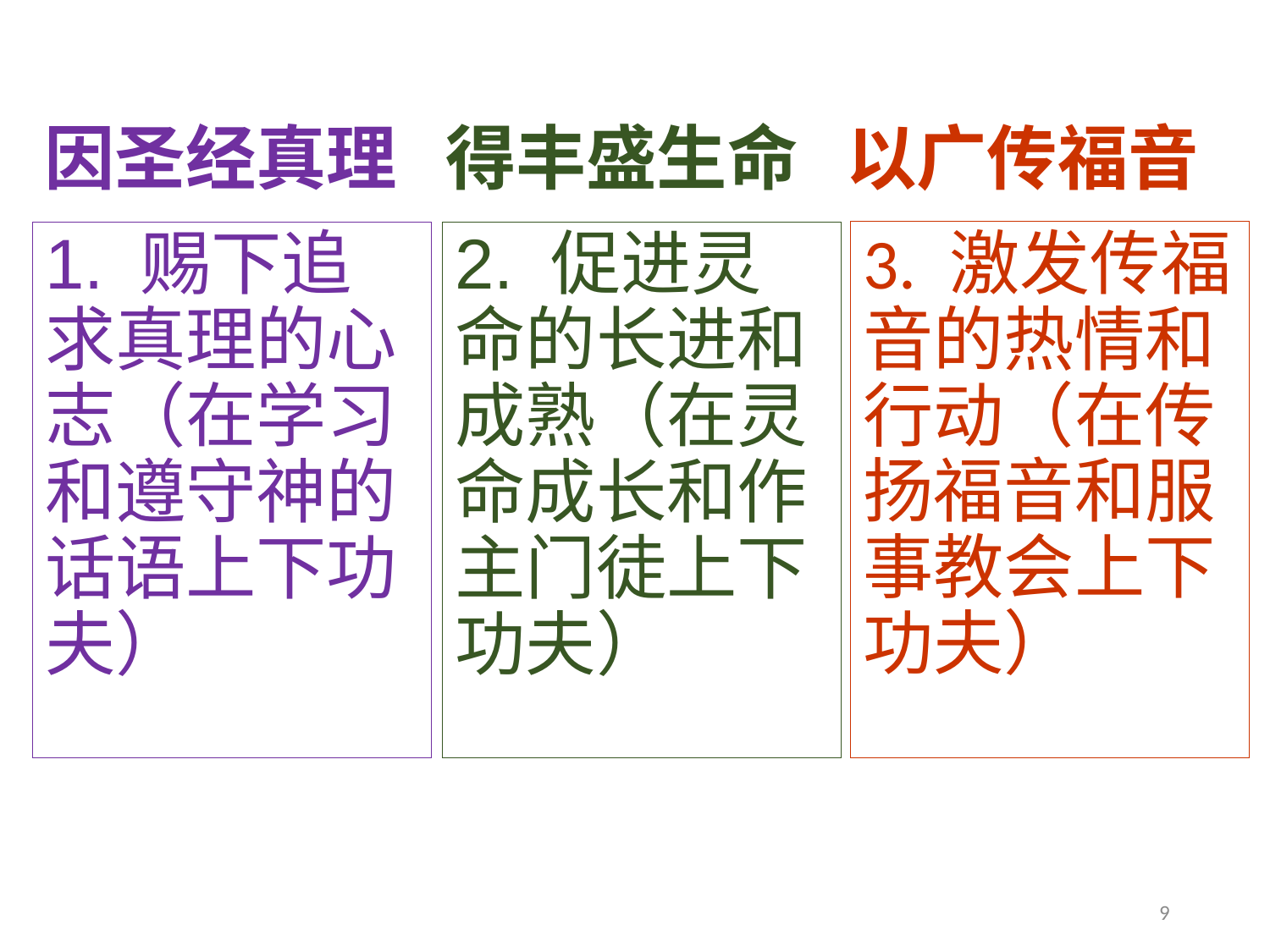

# 因圣经真理   得丰盛生命   以广传福音
3. 激发传福音的热情和行动（在传扬福音和服事教会上下功夫）

1. 赐下追求真理的心志（在学习和遵守神的话语上下功夫）

2. 促进灵命的长进和成熟（在灵命成长和作主门徒上下功夫）

9